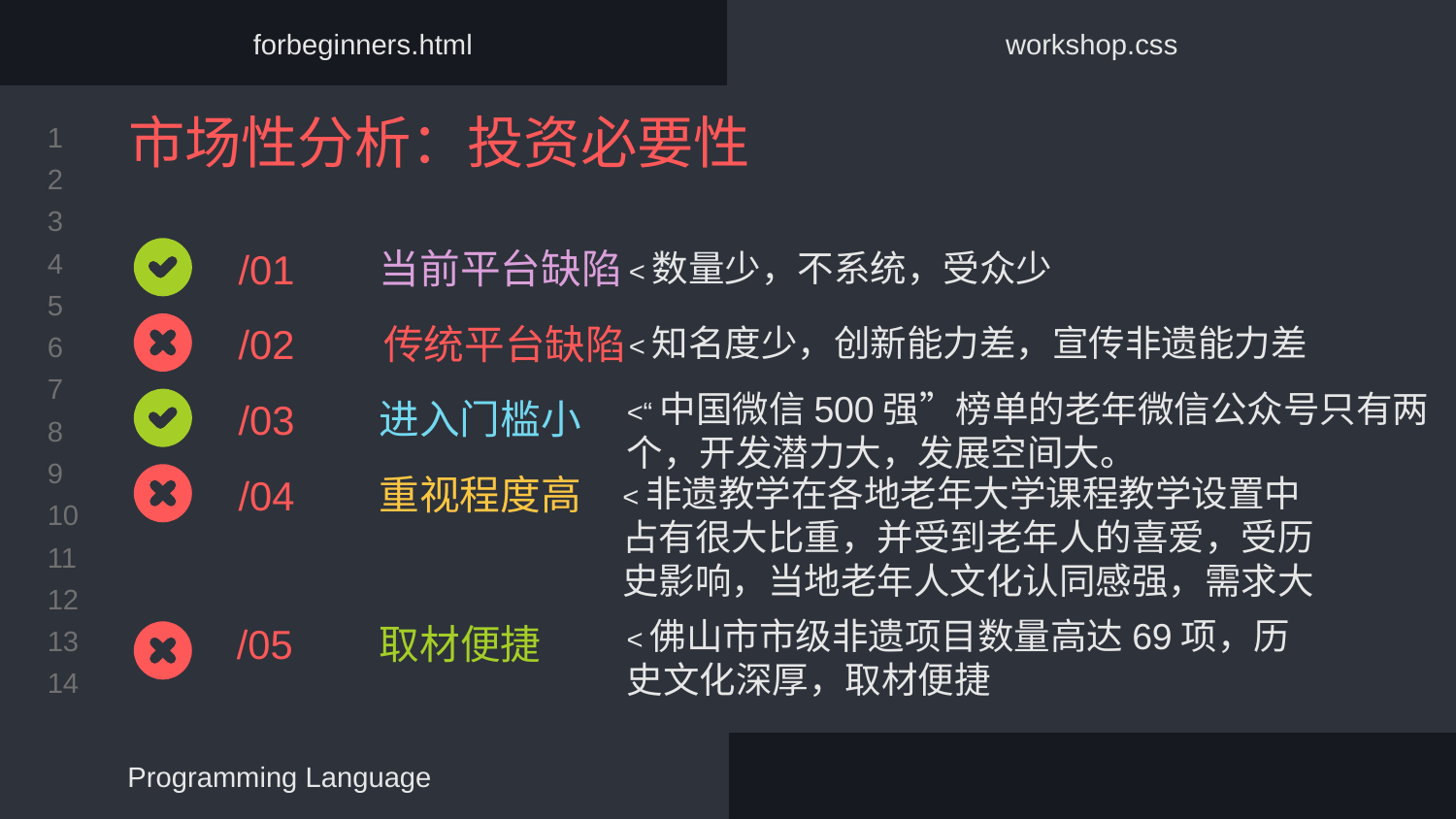

forbeginners.html
workshop.css
# 市场性分析：投资必要性
<数量少，不系统，受众少
/01
当前平台缺陷

<知名度少，创新能力差，宣传非遗能力差
/02
传统平台缺陷

/03
进入门槛小

<“中国微信500强”榜单的老年微信公众号只有两个，开发潜力大，发展空间大。

/04
重视程度高

<非遗教学在各地老年大学课程教学设置中占有很大比重，并受到老年人的喜爱，受历史影响，当地老年人文化认同感强，需求大
/05
取材便捷
<佛山市市级非遗项目数量高达69项，历史文化深厚，取材便捷

Programming Language